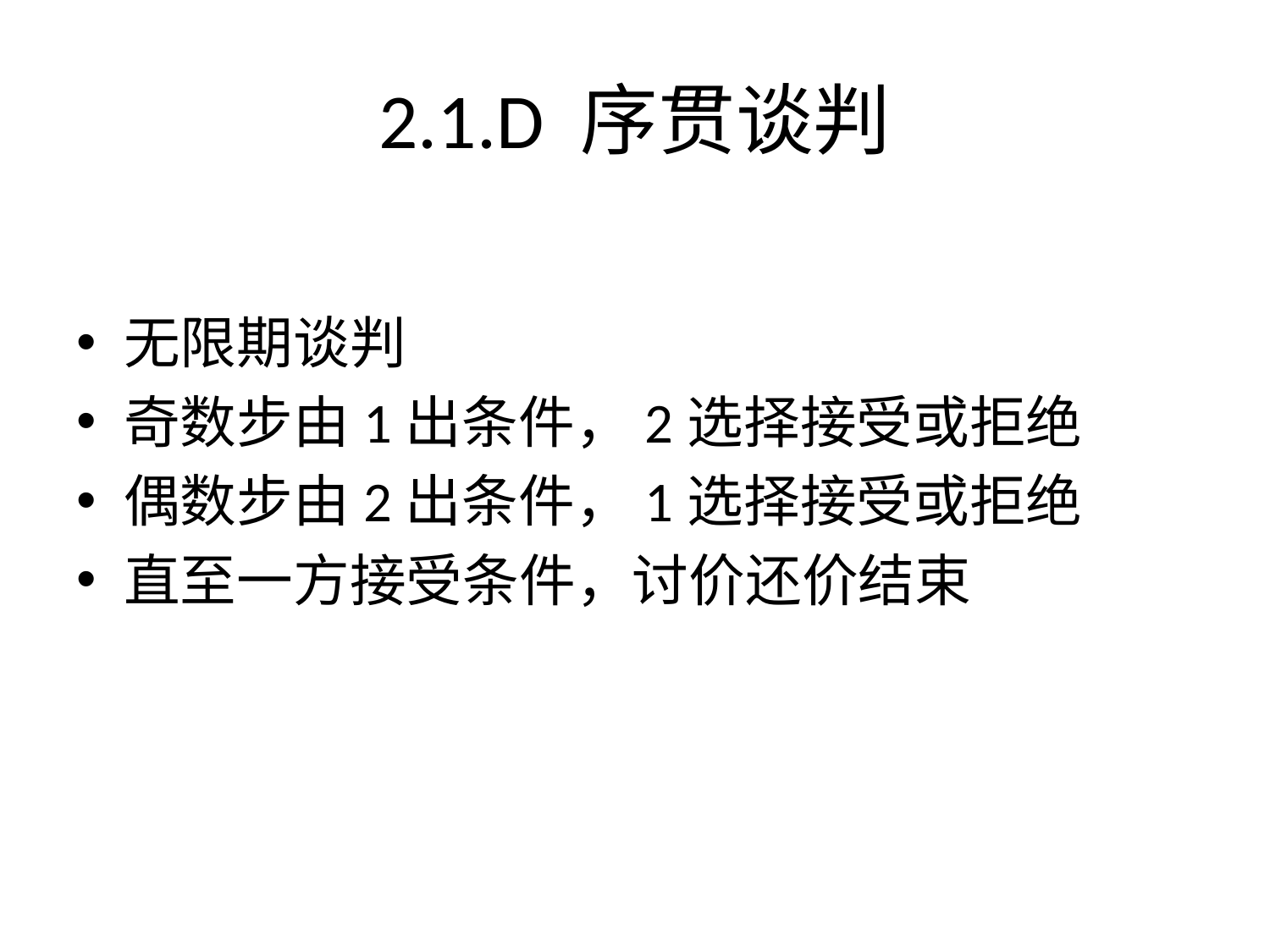

2.1.D 序贯谈判

无限期谈判
奇数步由1出条件，2选择接受或拒绝
偶数步由2出条件，1选择接受或拒绝
直至一方接受条件，讨价还价结束